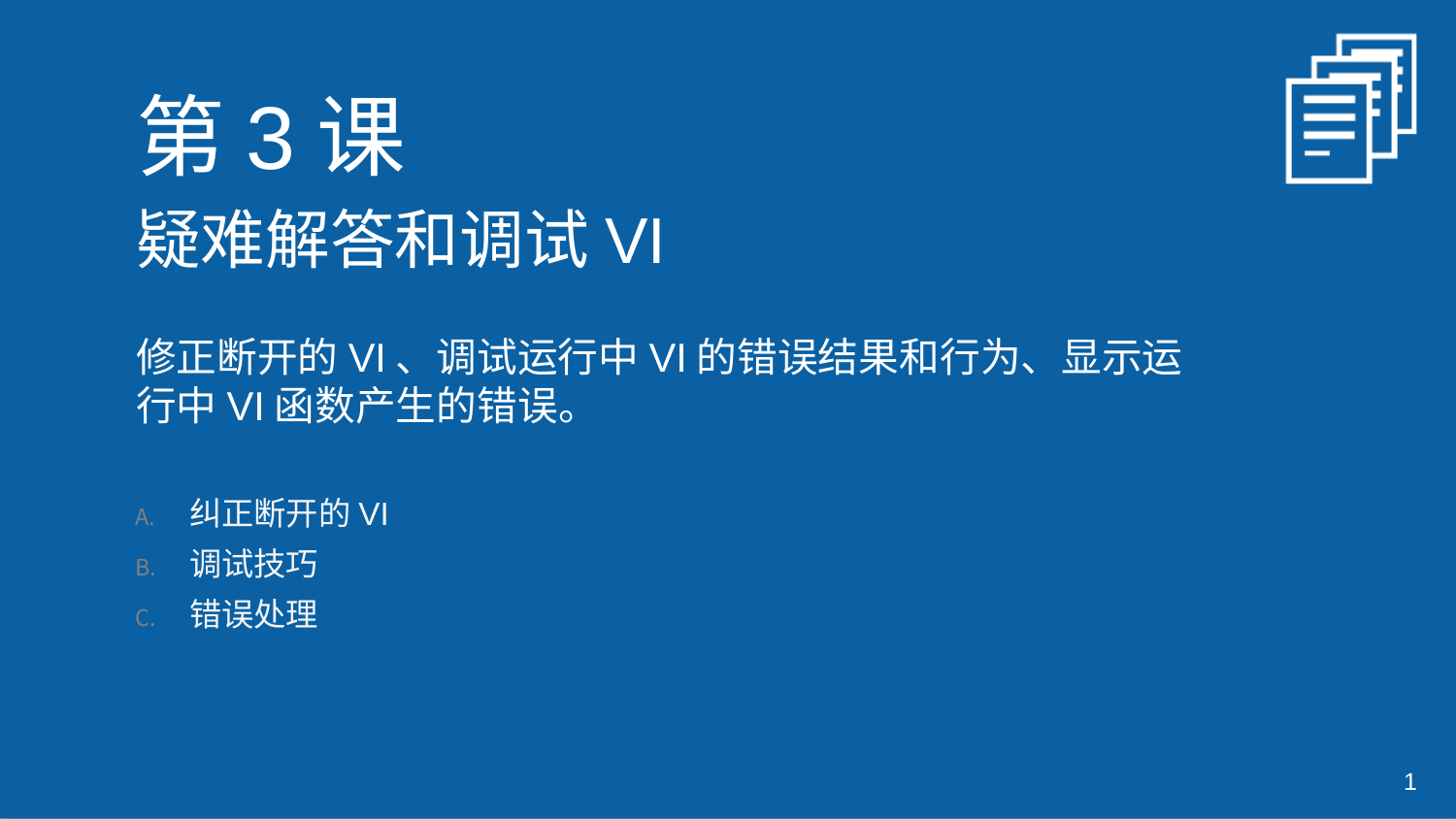

第3课
疑难解答和调试VI
修正断开的VI、调试运行中VI的错误结果和行为、显示运行中VI函数产生的错误。

纠正断开的VI
调试技巧
错误处理
1